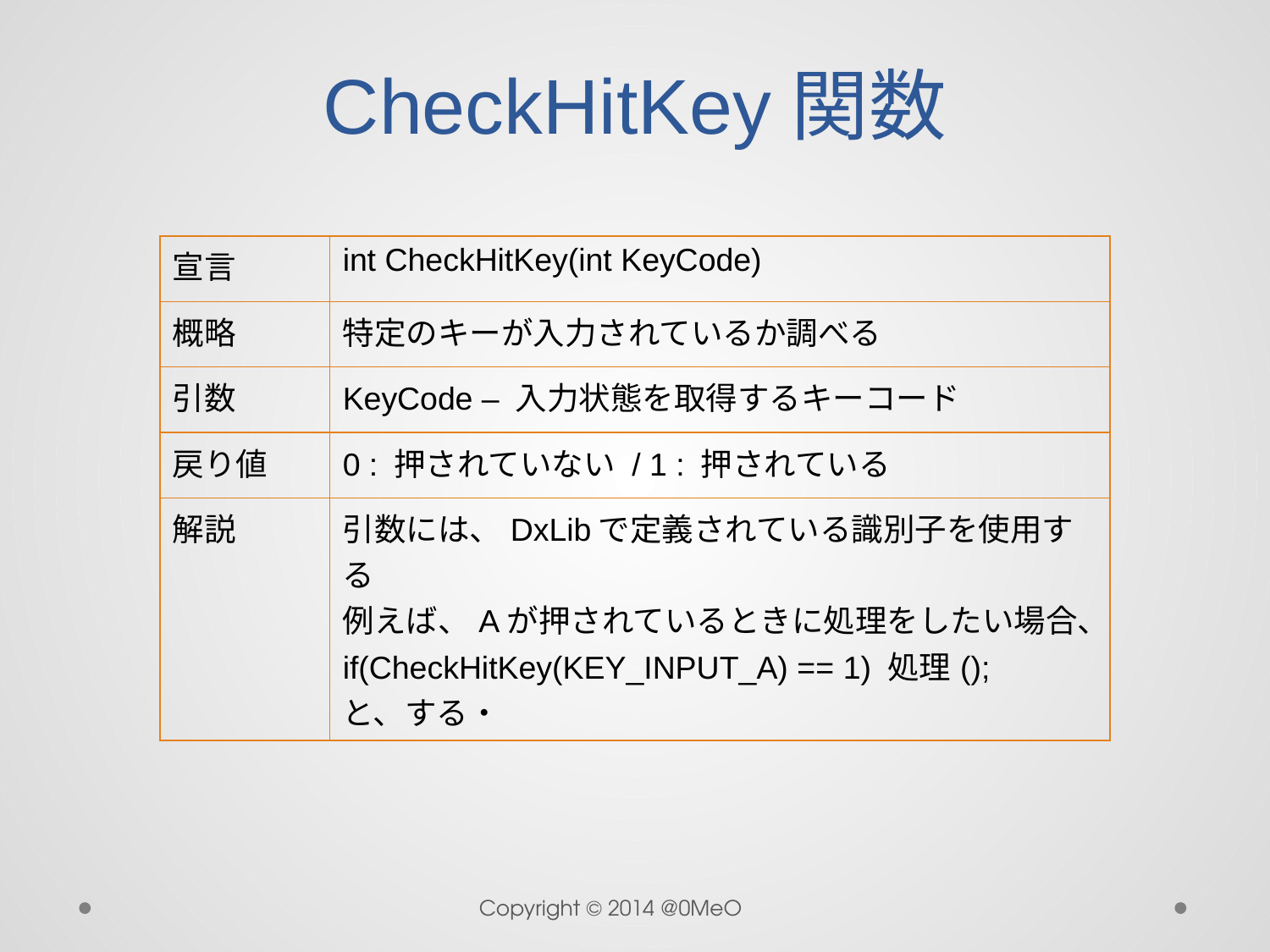

# CheckHitKey関数
| 宣言 | int CheckHitKey(int KeyCode) |
| --- | --- |
| 概略 | 特定のキーが入力されているか調べる |
| 引数 | KeyCode – 入力状態を取得するキーコード |
| 戻り値 | 0 : 押されていない / 1 : 押されている |
| 解説 | 引数には、DxLibで定義されている識別子を使用する 例えば、Aが押されているときに処理をしたい場合、 if(CheckHitKey(KEY\_INPUT\_A) == 1) 処理(); と、する・ |